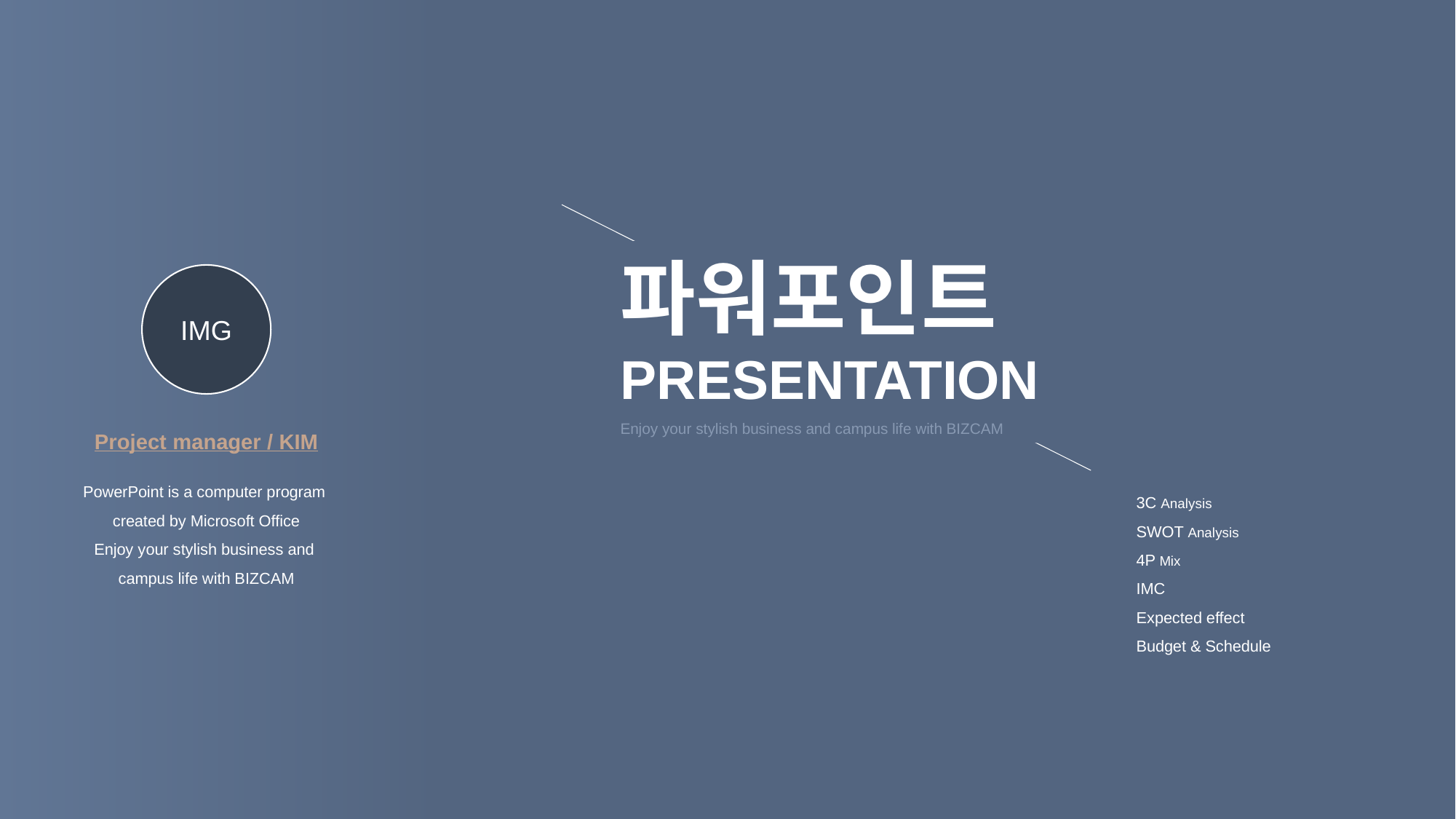

파워포인트 PRESENTATION
Enjoy your stylish business and campus life with BIZCAM
IMG
Project manager / KIM
PowerPoint is a computer program
created by Microsoft Office
Enjoy your stylish business and
campus life with BIZCAM
3C Analysis
SWOT Analysis
4P Mix
IMC
Expected effect
Budget & Schedule